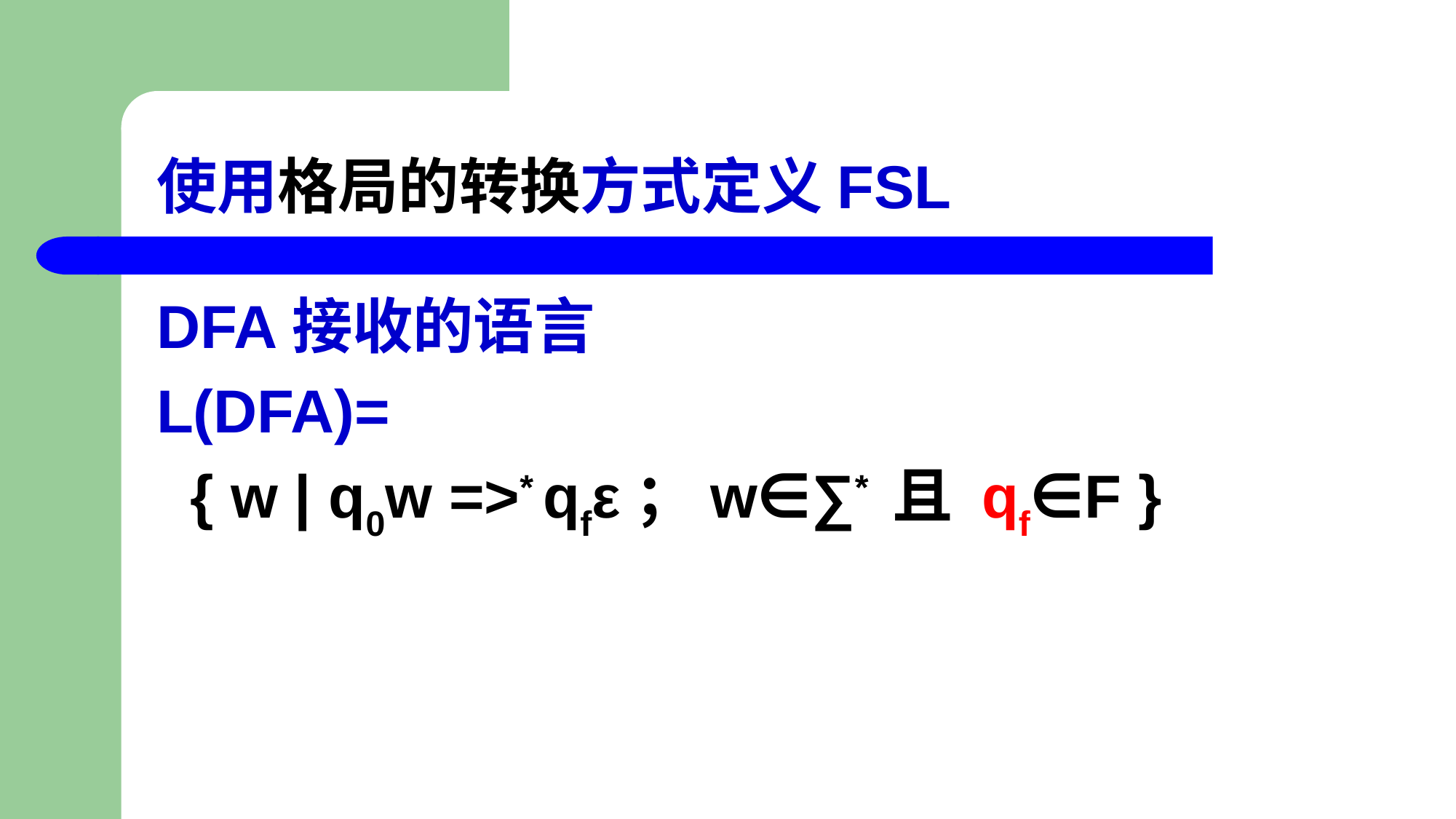

# 使用格局的转换方式定义FSL
DFA接收的语言
L(DFA)=
  { w | q0w =>* qfε；w∈∑* 且 qf∈F }